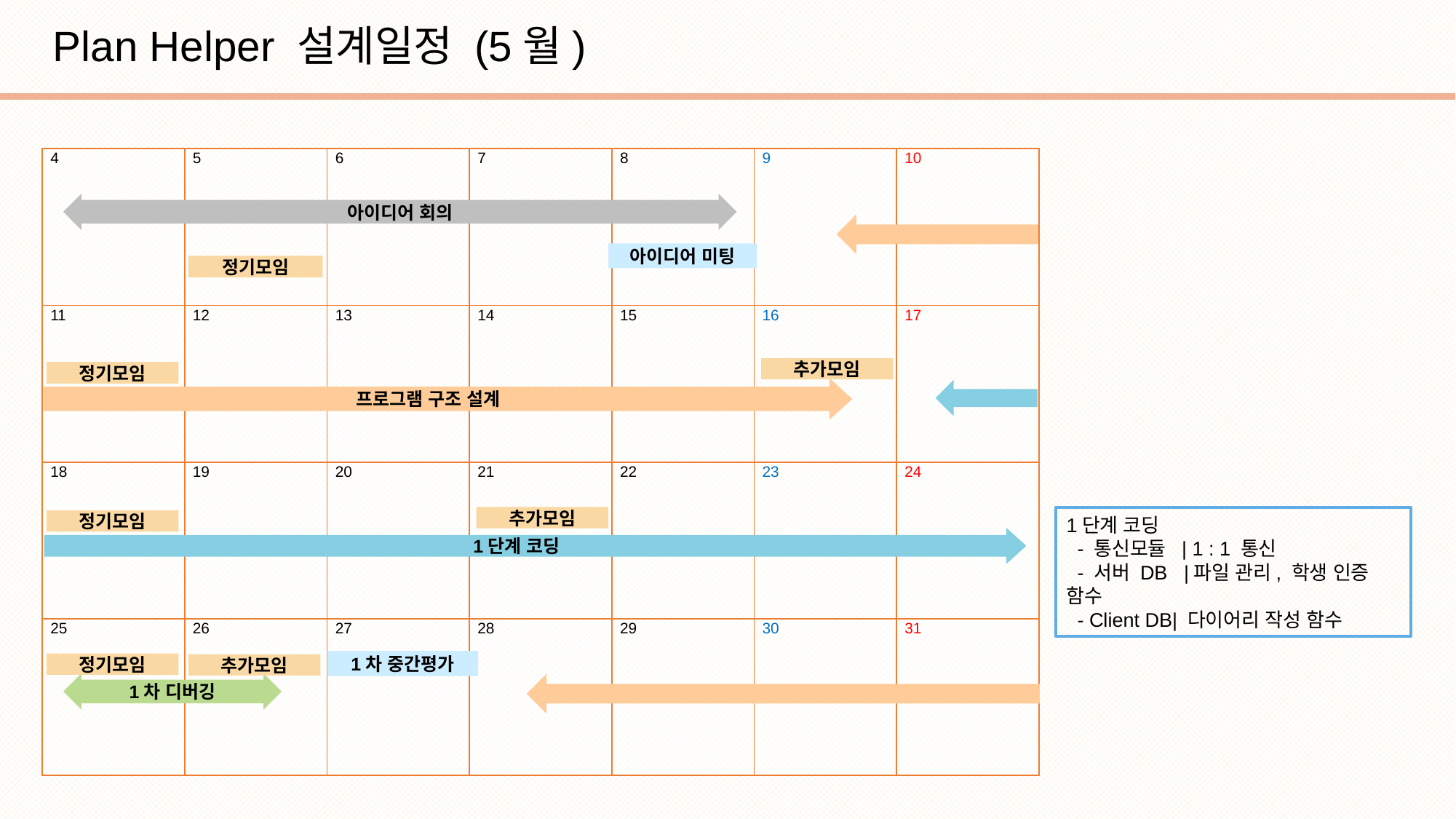

Plan Helper 설계일정 (5월)
| 4 | 5 | 6 | 7 | 8 | 9 | 10 |
| --- | --- | --- | --- | --- | --- | --- |
| 11 | 12 | 13 | 14 | 15 | 16 | 17 |
| 18 | 19 | 20 | 21 | 22 | 23 | 24 |
| 25 | 26 | 27 | 28 | 29 | 30 | 31 |
아이디어 회의

아이디어 미팅
정기모임
추가모임
정기모임

프로그램 구조 설계
추가모임
1단계 코딩
  - 통신모듈  | 1 : 1 통신
  - 서버 DB   |파일 관리, 학생 인증 함수
  - Client DB| 다이어리 작성 함수
정기모임
1단계 코딩
1차 중간평가
정기모임
추가모임
1차 디버깅